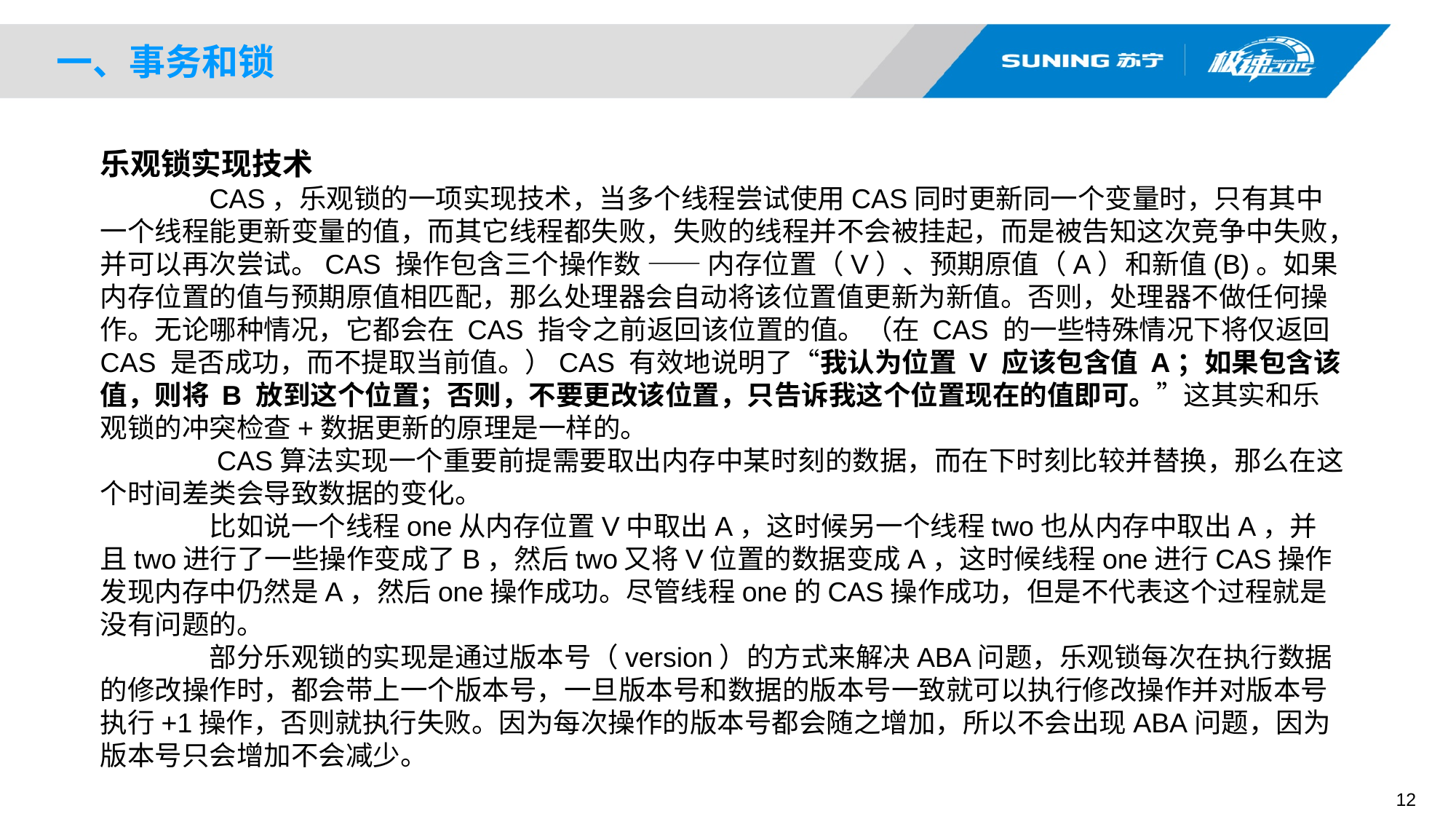

# 一、事务和锁
乐观锁实现技术
	CAS，乐观锁的一项实现技术，当多个线程尝试使用CAS同时更新同一个变量时，只有其中一个线程能更新变量的值，而其它线程都失败，失败的线程并不会被挂起，而是被告知这次竞争中失败，并可以再次尝试。CAS 操作包含三个操作数 —— 内存位置（V）、预期原值（A）和新值(B)。如果内存位置的值与预期原值相匹配，那么处理器会自动将该位置值更新为新值。否则，处理器不做任何操作。无论哪种情况，它都会在 CAS 指令之前返回该位置的值。（在 CAS 的一些特殊情况下将仅返回 CAS 是否成功，而不提取当前值。）CAS 有效地说明了“我认为位置 V 应该包含值 A；如果包含该值，则将 B 放到这个位置；否则，不要更改该位置，只告诉我这个位置现在的值即可。”这其实和乐观锁的冲突检查+数据更新的原理是一样的。
	 CAS算法实现一个重要前提需要取出内存中某时刻的数据，而在下时刻比较并替换，那么在这个时间差类会导致数据的变化。
	比如说一个线程one从内存位置V中取出A，这时候另一个线程two也从内存中取出A，并且two进行了一些操作变成了B，然后two又将V位置的数据变成A，这时候线程one进行CAS操作发现内存中仍然是A，然后one操作成功。尽管线程one的CAS操作成功，但是不代表这个过程就是没有问题的。
	部分乐观锁的实现是通过版本号（version）的方式来解决ABA问题，乐观锁每次在执行数据的修改操作时，都会带上一个版本号，一旦版本号和数据的版本号一致就可以执行修改操作并对版本号执行+1操作，否则就执行失败。因为每次操作的版本号都会随之增加，所以不会出现ABA问题，因为版本号只会增加不会减少。